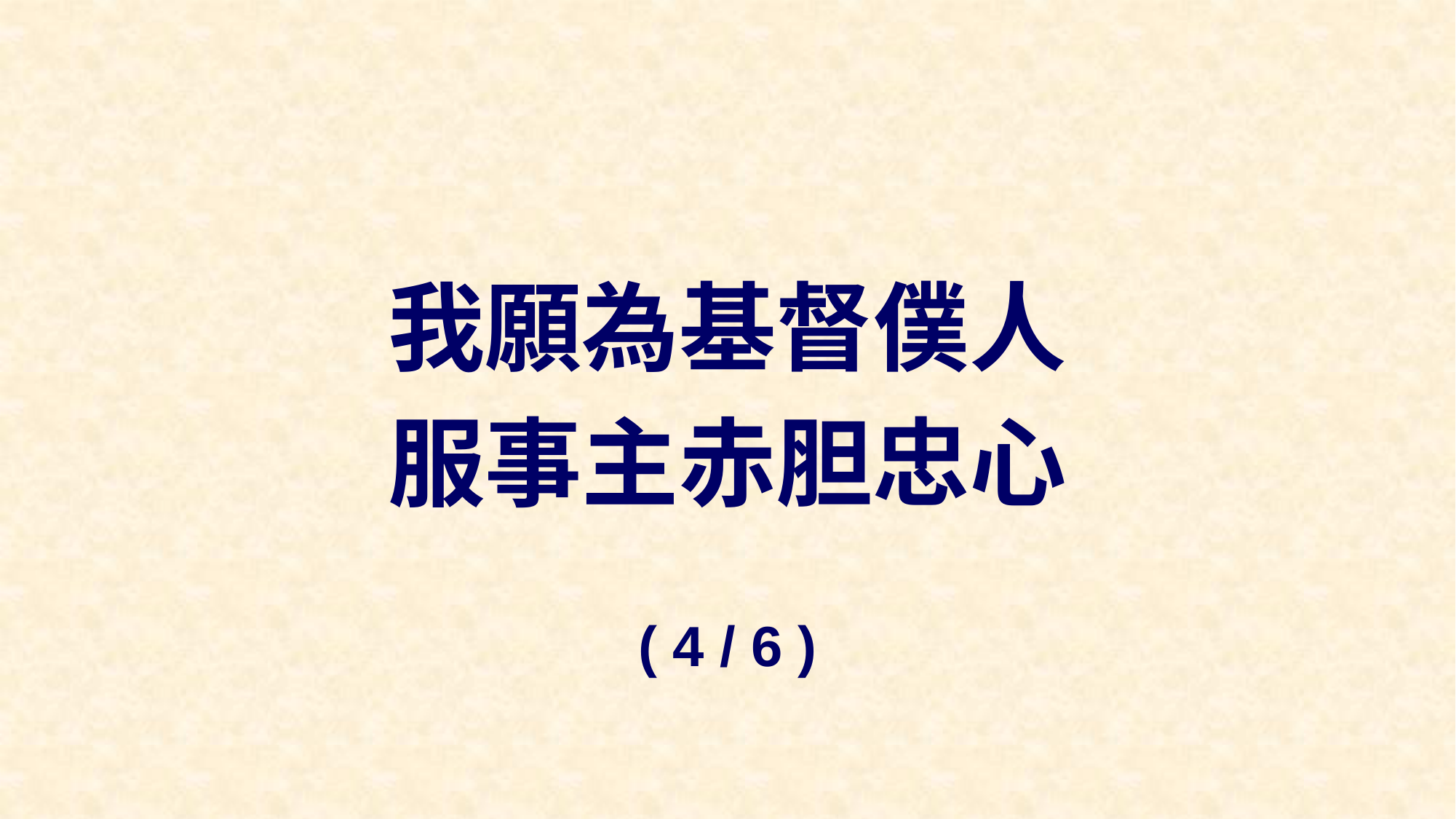

我願為基督僕人
服事主赤胆忠心
( 4 / 6 )